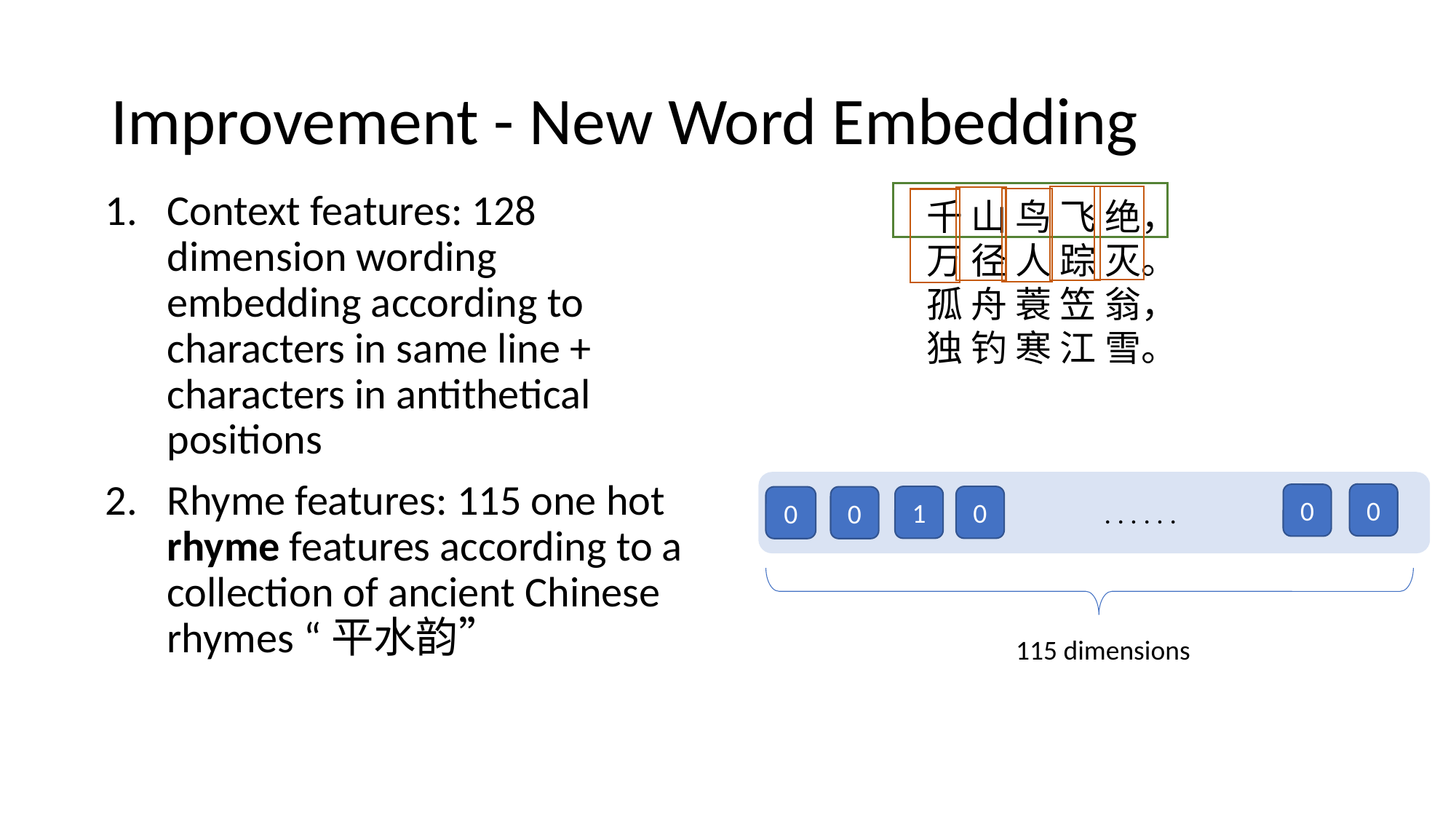

# Improvement - New Word Embedding
Context features: 128 dimension wording embedding according to characters in same line + characters in antithetical positions
Rhyme features: 115 one hot rhyme features according to a collection of ancient Chinese rhymes “平水韵”

千 山 鸟 飞 绝，
万 径 人 踪 灭。
孤 舟 蓑 笠 翁，
独 钓 寒 江 雪。

                . . . . . .
0
0
0
1
0
0
115 dimensions